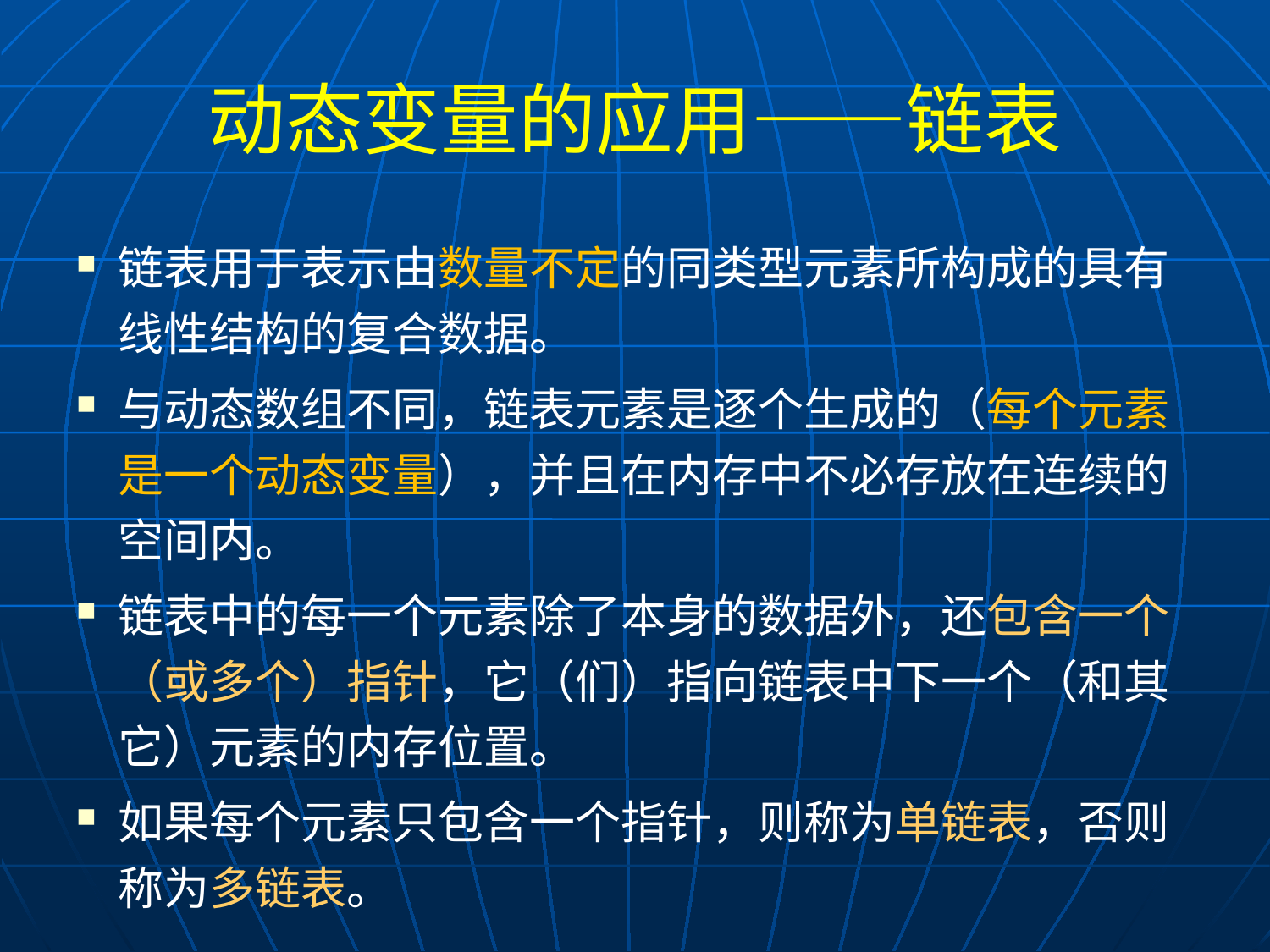

# 动态变量的应用――链表
链表用于表示由数量不定的同类型元素所构成的具有线性结构的复合数据。
与动态数组不同，链表元素是逐个生成的（每个元素是一个动态变量），并且在内存中不必存放在连续的空间内。
链表中的每一个元素除了本身的数据外，还包含一个（或多个）指针，它（们）指向链表中下一个（和其它）元素的内存位置。
如果每个元素只包含一个指针，则称为单链表，否则称为多链表。